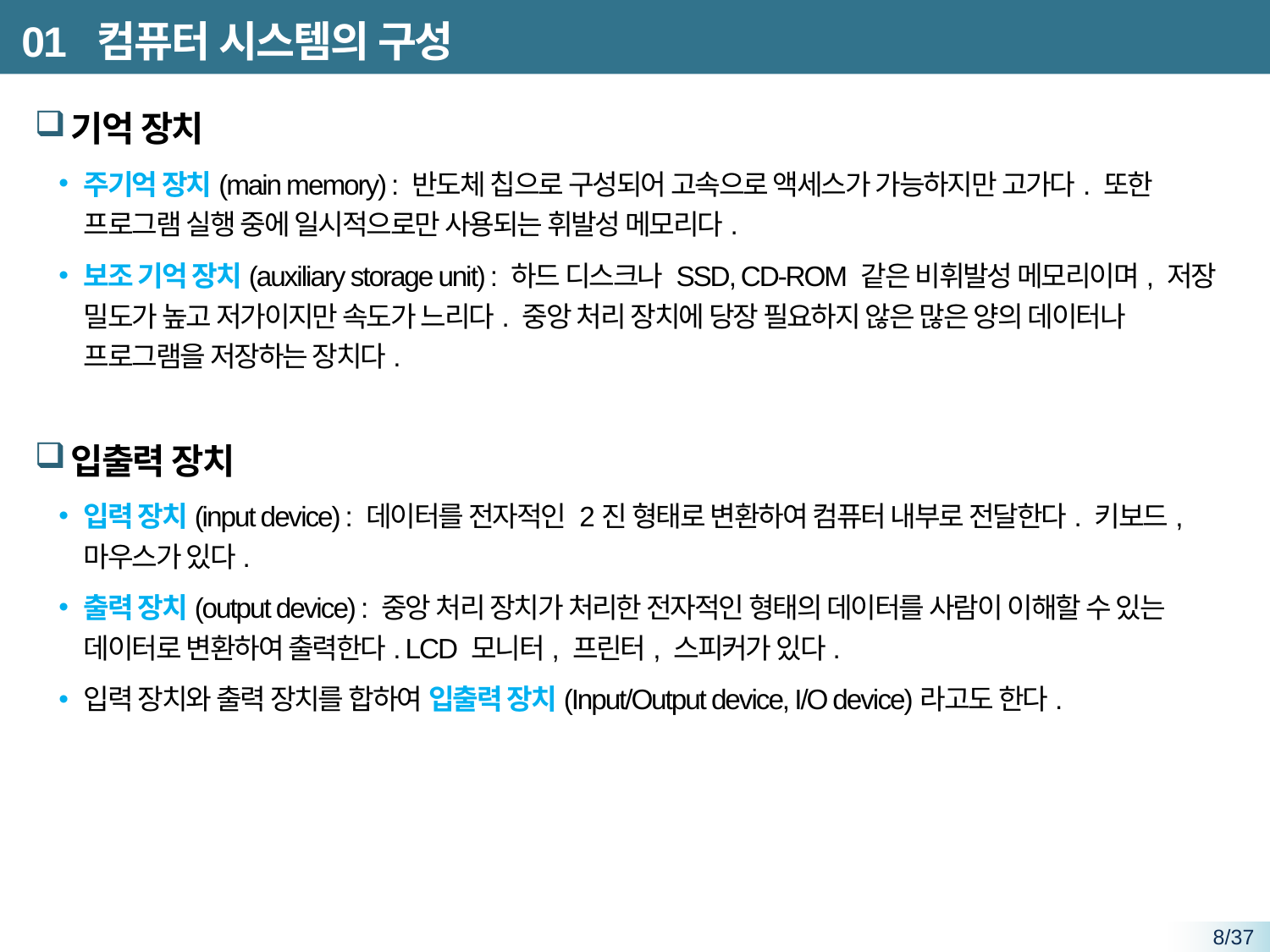

# 01  컴퓨터 시스템의 구성
기억 장치
주기억 장치(main memory) : 반도체 칩으로 구성되어 고속으로 액세스가 가능하지만 고가다. 또한 프로그램 실행 중에 일시적으로만 사용되는 휘발성 메모리다.
보조 기억 장치(auxiliary storage unit) : 하드 디스크나 SSD, CD-ROM 같은 비휘발성 메모리이며, 저장 밀도가 높고 저가이지만 속도가 느리다. 중앙 처리 장치에 당장 필요하지 않은 많은 양의 데이터나 프로그램을 저장하는 장치다.

입출력 장치
입력 장치(input device) : 데이터를 전자적인 2진 형태로 변환하여 컴퓨터 내부로 전달한다. 키보드, 마우스가 있다.
출력 장치(output device) : 중앙 처리 장치가 처리한 전자적인 형태의 데이터를 사람이 이해할 수 있는 데이터로 변환하여 출력한다. LCD 모니터, 프린터, 스피커가 있다.
입력 장치와 출력 장치를 합하여 입출력 장치(Input/Output device, I/O device)라고도 한다.